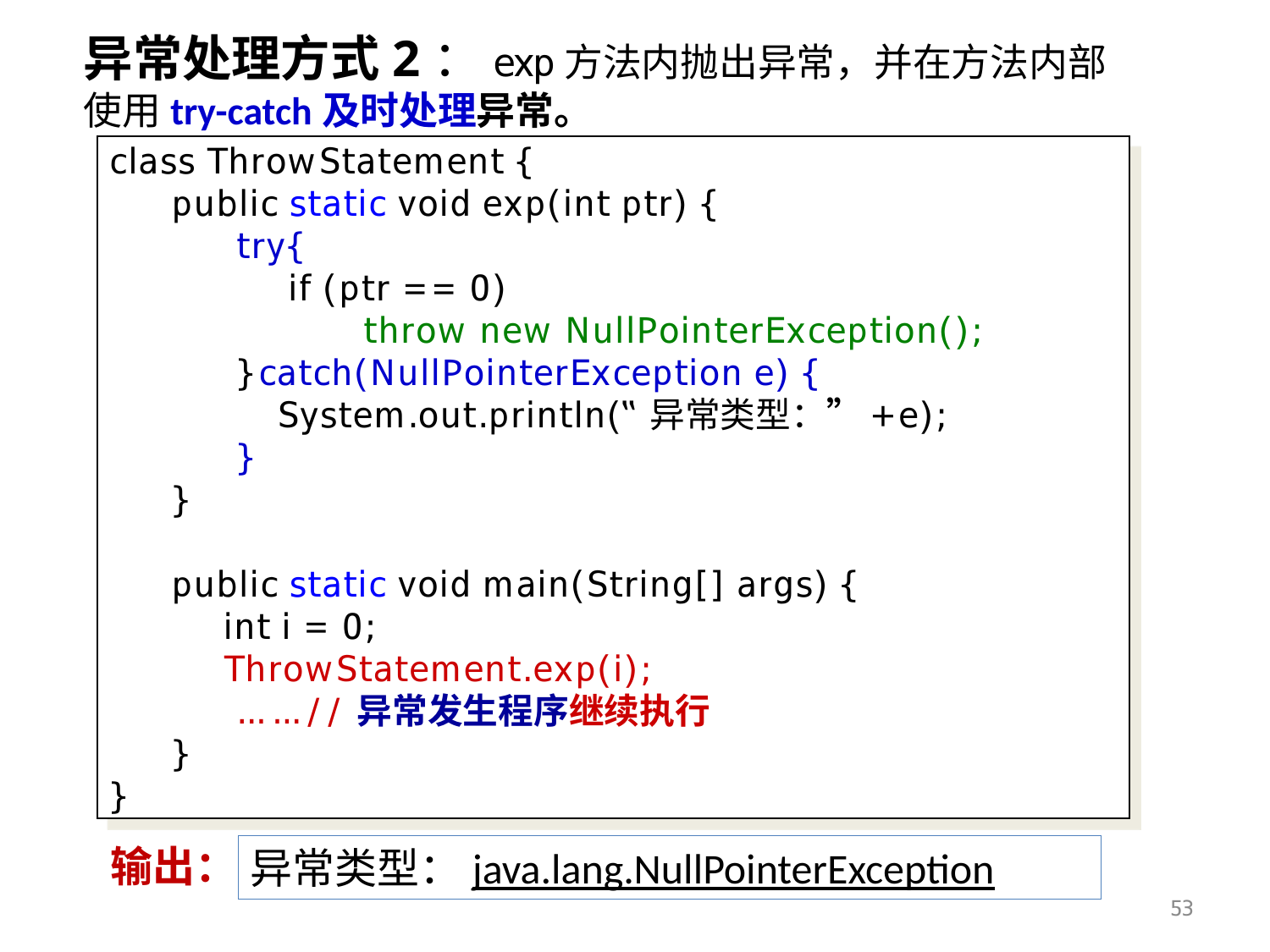

# 异常处理方式2：exp方法内抛出异常，并在方法内部使用try-catch及时处理异常。
class ThrowStatement {
      public static void exp(int ptr) {
      	try{
           	     if (ptr == 0)
               	throw new NullPointerException();
	}catch(NullPointerException e) {
	    System.out.println(“异常类型：”+e);
 	}
      }

      public static void main(String[] args) {
           int i = 0;
           ThrowStatement.exp(i);
	……//异常发生程序继续执行
      }
}
输出：
异常类型：java.lang.NullPointerException
53